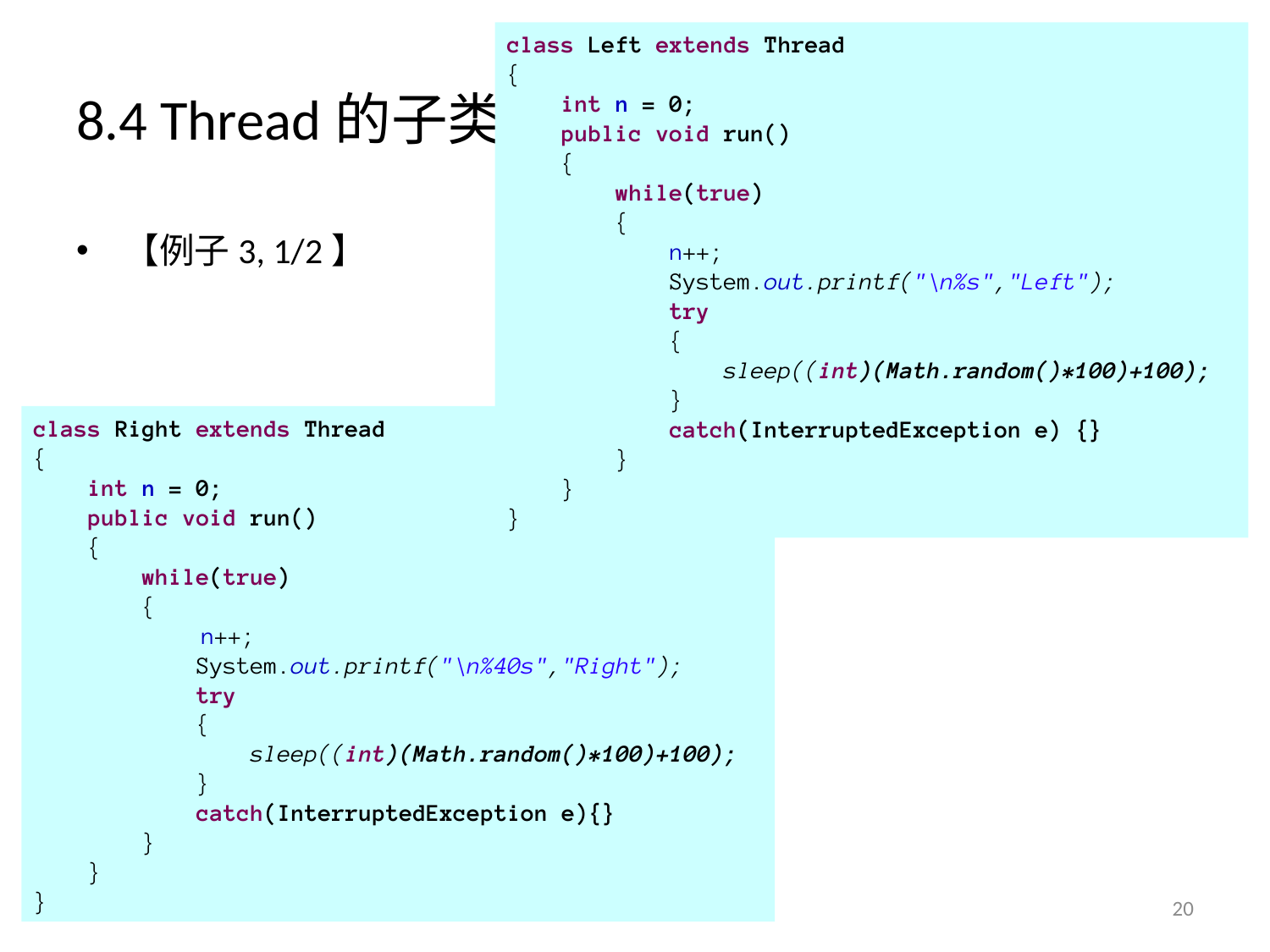

class Left extends Thread
{
    int n = 0;
    public void run()
    {
        while(true)
        {
            n++;
            System.out.printf("\n%s","Left");
            try
            {
                sleep((int)(Math.random()*100)+100);
            }
            catch(InterruptedException e) {}
        }
    }
}
# 8.4 Thread的子类创建线程
【例子3, 1/2】
class Right extends Thread
{
    int n = 0;
    public void run()
    {
        while(true)
        {
        	   n++;
            System.out.printf("\n%40s","Right");
            try
            {
                sleep((int)(Math.random()*100)+100);
            }
            catch(InterruptedException e){}
        }
    }
}
20